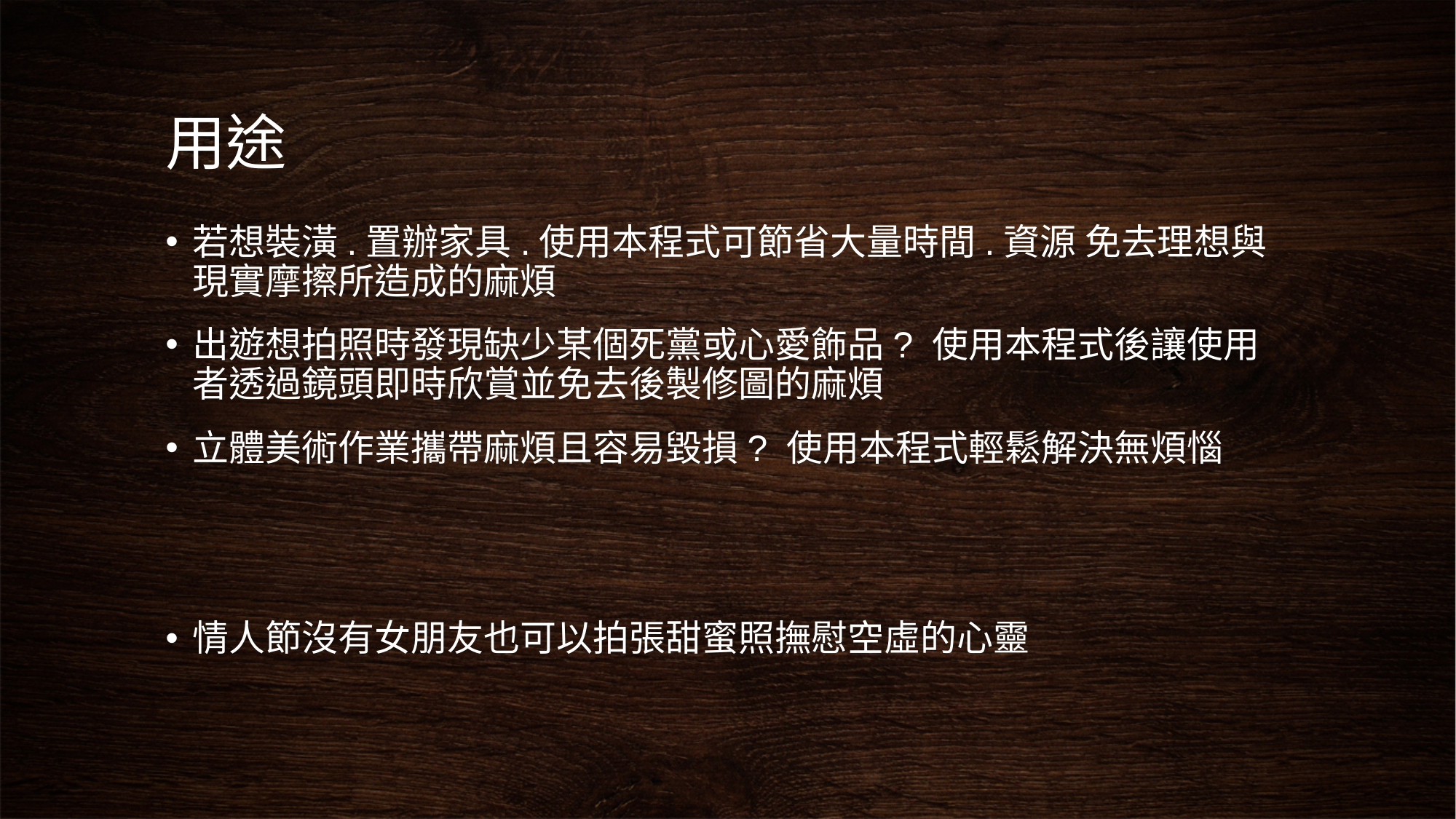

# 用途
若想裝潢.置辦家具.使用本程式可節省大量時間.資源 免去理想與現實摩擦所造成的麻煩
出遊想拍照時發現缺少某個死黨或心愛飾品? 使用本程式後讓使用者透過鏡頭即時欣賞並免去後製修圖的麻煩
立體美術作業攜帶麻煩且容易毀損? 使用本程式輕鬆解決無煩惱

情人節沒有女朋友也可以拍張甜蜜照撫慰空虛的心靈